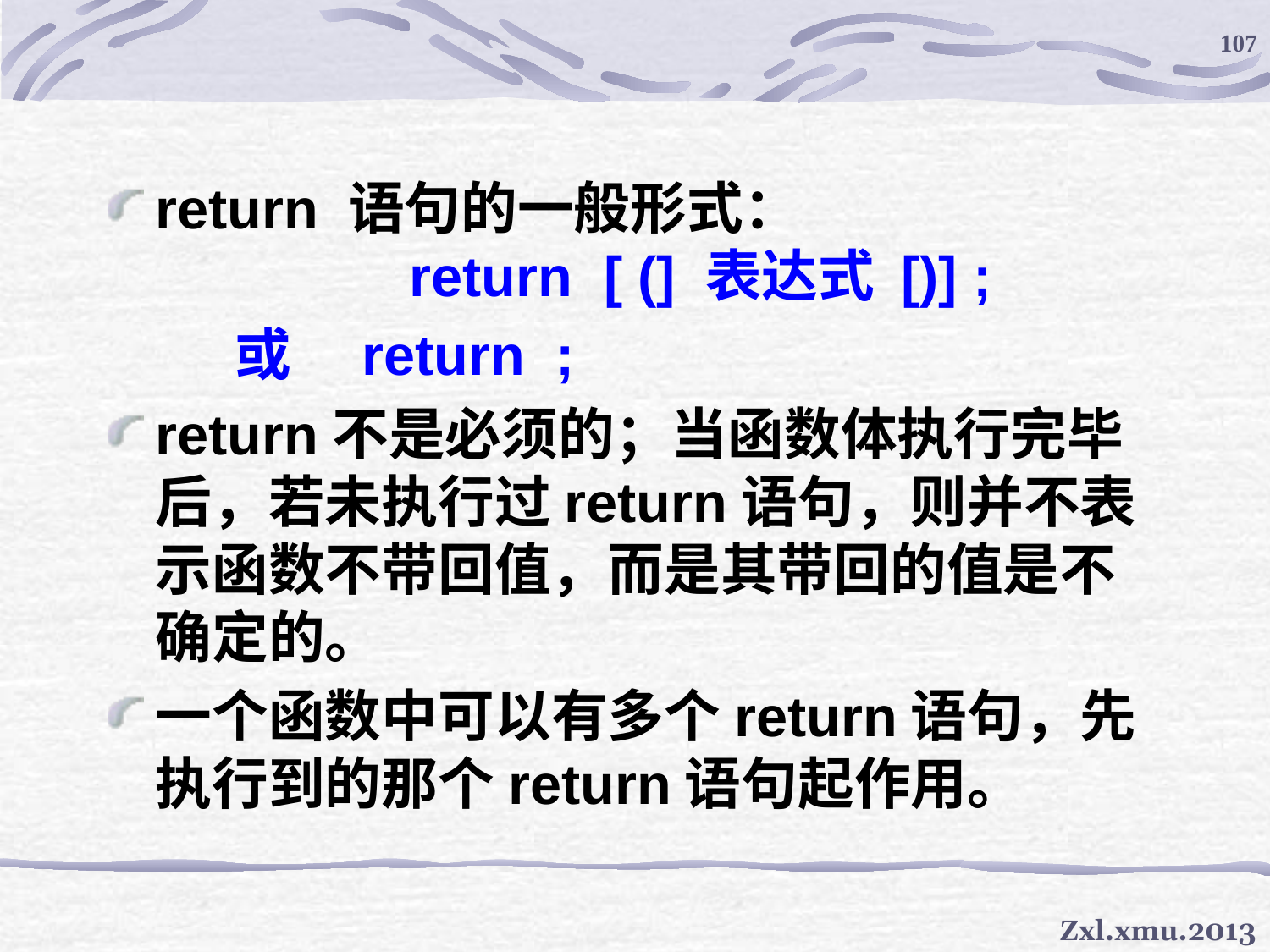

107
return 语句的一般形式：
		return  [ (] 表达式 [)] ;
	或	return  ;
return不是必须的；当函数体执行完毕后，若未执行过return语句，则并不表示函数不带回值，而是其带回的值是不确定的。
一个函数中可以有多个return语句，先执行到的那个return语句起作用。